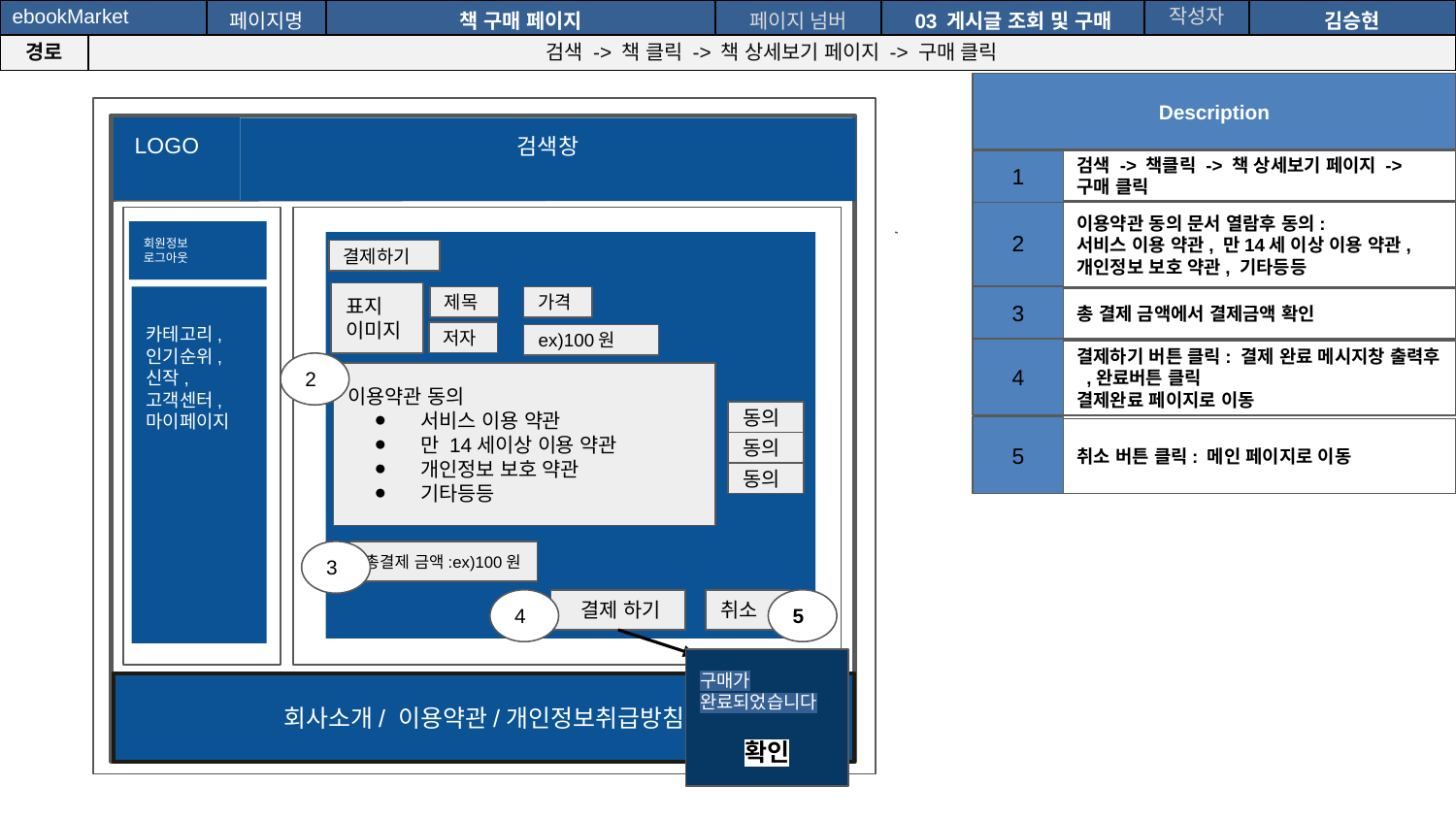

| ebookMarket |  | 페이지명 | 책 구매 페이지 | 페이지 넘버 | 03 게시글 조회 및 구매 | 작성자 | 김승현 |
| --- | --- | --- | --- | --- | --- | --- | --- |
| 경로 | 검색 -> 책 클릭 -> 책 상세보기 페이지 -> 구매 클릭 |  |  |  |  |  |  |
Description

 LOGO

검색창
검색 -> 책클릭 -> 책 상세보기 페이지 -> 구매 클릭
1
2
이용약관 동의 문서 열람후 동의:
서비스 이용 약관, 만14세 이상 이용 약관,
개인정보 보호 약관, 기타등등

회원정보
로그아웃

결제하기
표지 이미지

카테고리,
인기순위,
신작,
고객센터,
마이페이지

제목
가격
3
총 결제 금액에서 결제금액 확인
저자
ex)100원
4
결제하기 버튼 클릭: 결제 완료 메시지창 출력후  ,완료버튼 클릭
결제완료 페이지로 이동
2
이용약관 동의
서비스 이용 약관
만 14세이상 이용 약관
개인정보 보호 약관
기타등등
동의
5
취소 버튼 클릭: 메인 페이지로 이동
동의
동의
3
총결제 금액:ex)100원
4
취소
5
  결제 하기
구매가 완료되었습니다

확인
회사소개/ 이용약관/개인정보취급방침